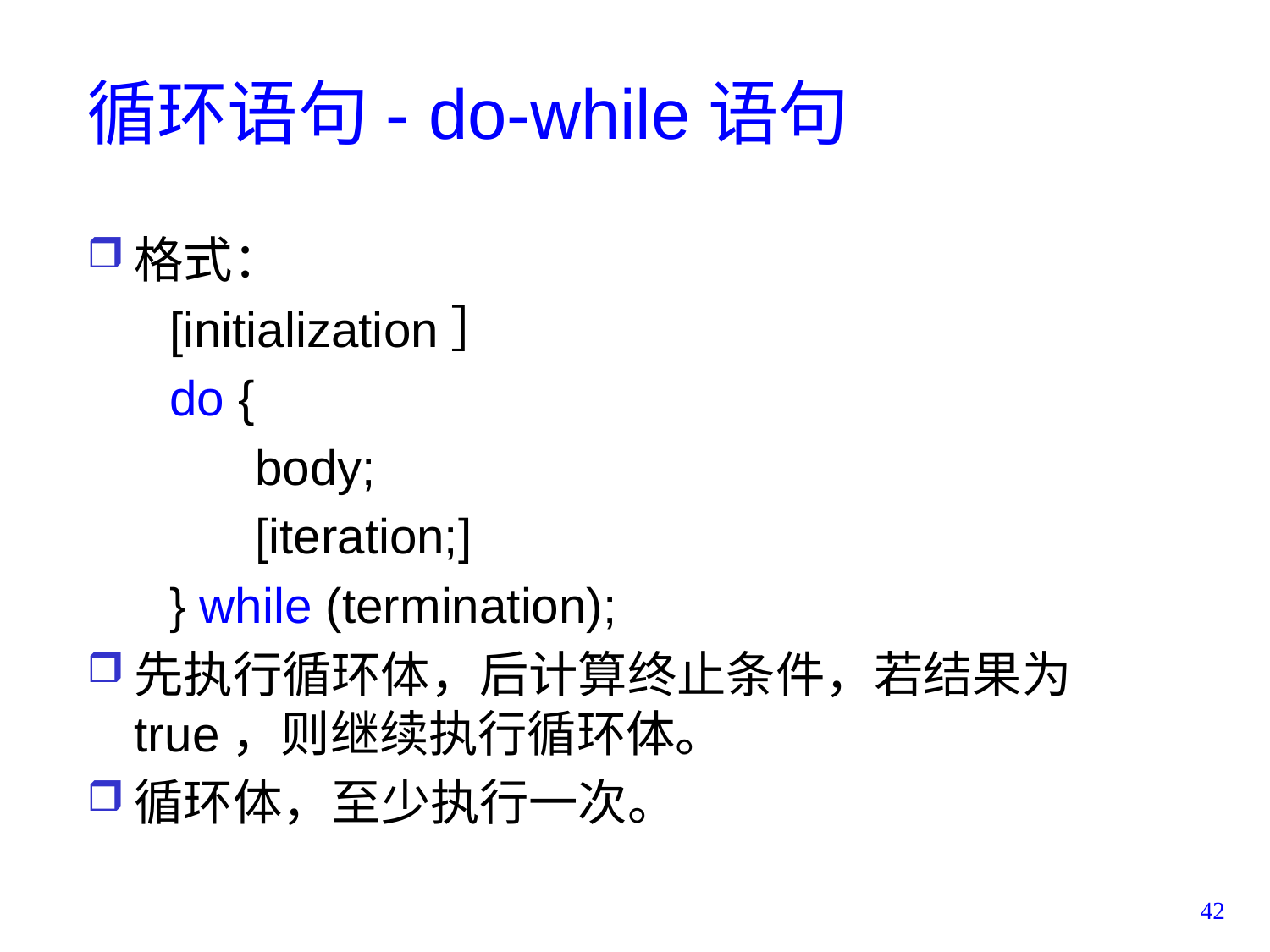

# 循环语句- do-while语句
格式：
      [initialization］
      do {
	   body;
	   [iteration;]
      } while (termination);
先执行循环体，后计算终止条件，若结果为true，则继续执行循环体。
循环体，至少执行一次。

42